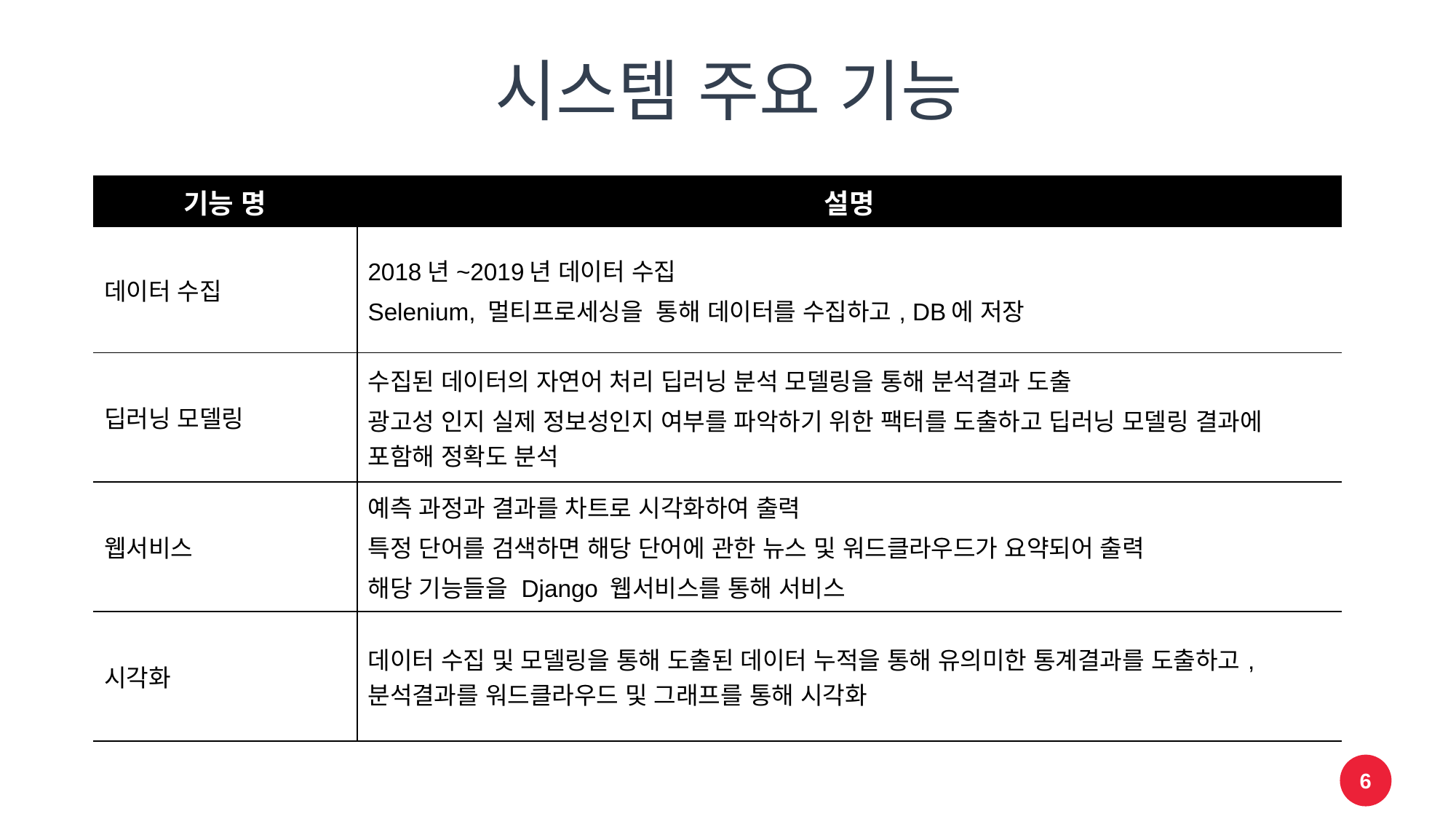

# 시스템 주요 기능
| 기능 명 | 설명 |
| --- | --- |
| 데이터 수집 | 2018년~2019년 데이터 수집 Selenium, 멀티프로세싱을 통해 데이터를 수집하고, DB에 저장 |
| 딥러닝 모델링 | 수집된 데이터의 자연어 처리 딥러닝 분석 모델링을 통해 분석결과 도출 광고성 인지 실제 정보성인지 여부를 파악하기 위한 팩터를 도출하고 딥러닝 모델링 결과에 포함해 정확도 분석 |
| 웹서비스 | 예측 과정과 결과를 차트로 시각화하여 출력 특정 단어를 검색하면 해당 단어에 관한 뉴스 및 워드클라우드가 요약되어 출력 해당 기능들을 Django 웹서비스를 통해 서비스 |
| 시각화 | 데이터 수집 및 모델링을 통해 도출된 데이터 누적을 통해 유의미한 통계결과를 도출하고, 분석결과를 워드클라우드 및 그래프를 통해 시각화 |